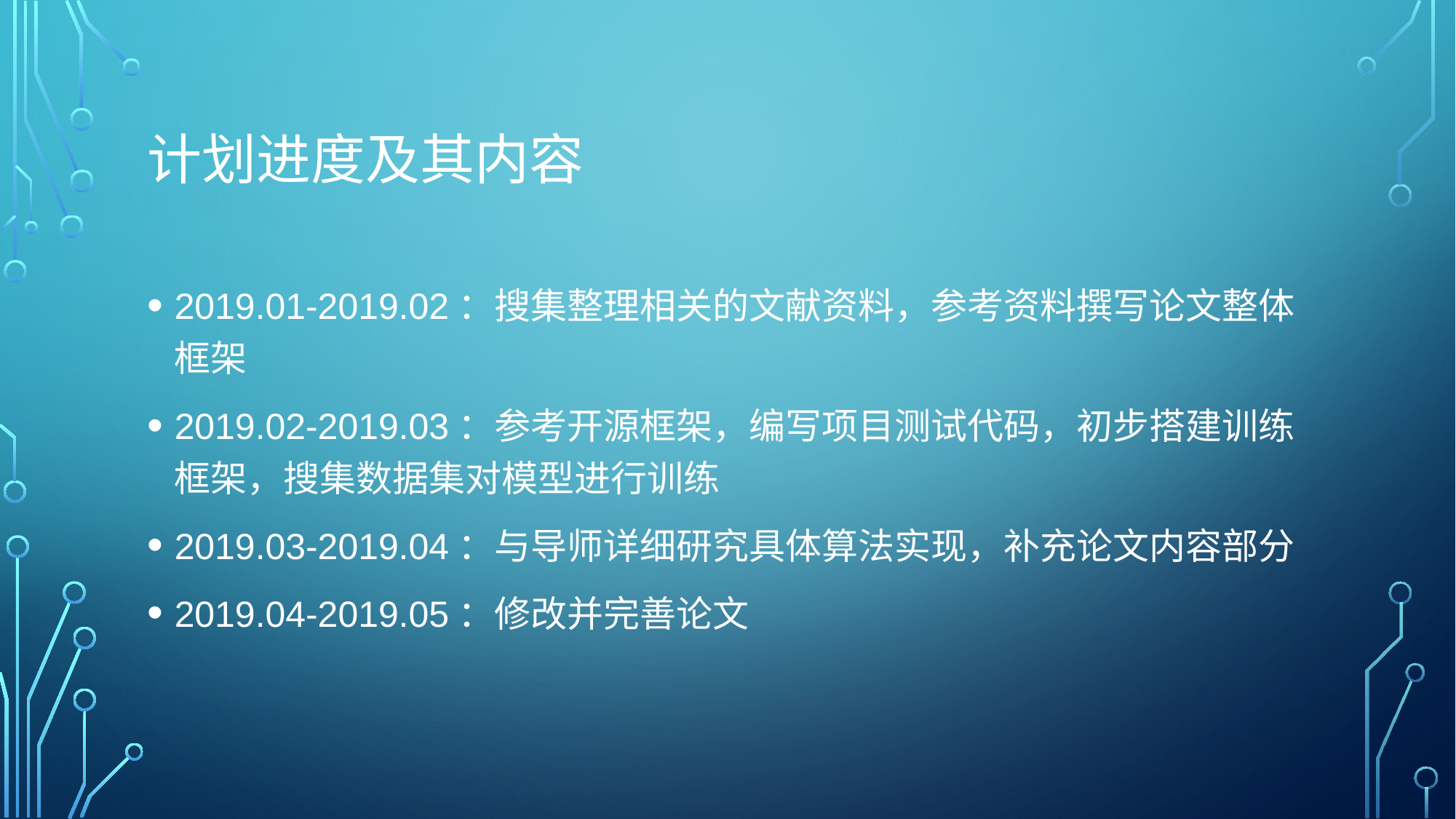

# 计划进度及其内容
2019.01-2019.02：搜集整理相关的文献资料，参考资料撰写论文整体框架
2019.02-2019.03：参考开源框架，编写项目测试代码，初步搭建训练框架，搜集数据集对模型进行训练
2019.03-2019.04：与导师详细研究具体算法实现，补充论文内容部分
2019.04-2019.05：修改并完善论文